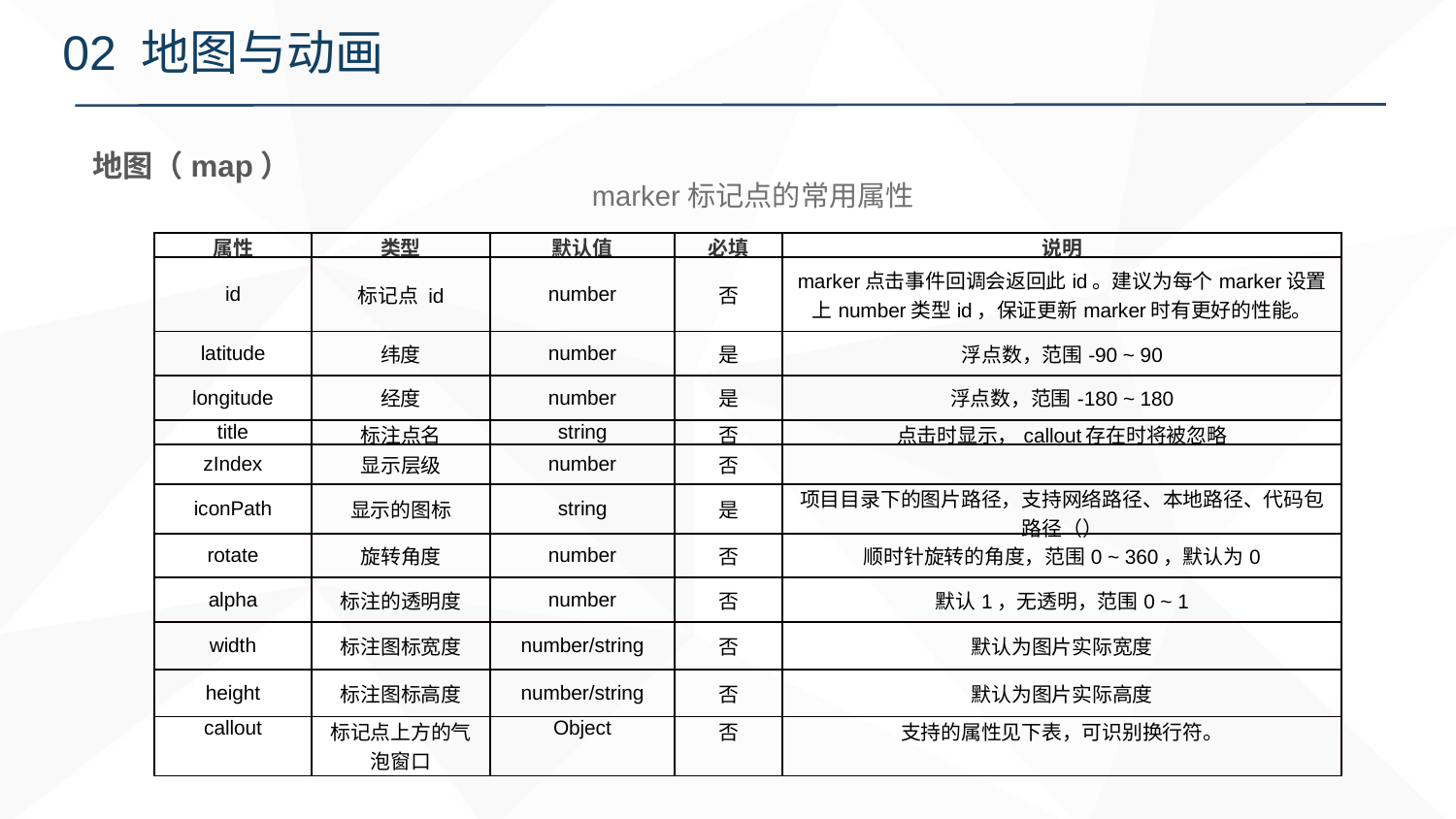

# 02 地图与动画
地图（map）
marker标记点的常用属性
| 属性 | 类型 | 默认值 | 必填 | 说明 |
| --- | --- | --- | --- | --- |
| id | 标记点 id | number | 否 | marker点击事件回调会返回此id。建议为每个marker设置上number类型id，保证更新marker时有更好的性能。 |
| latitude | 纬度 | number | 是 | 浮点数，范围-90 ~ 90 |
| longitude | 经度 | number | 是 | 浮点数，范围-180 ~ 180 |
| title | 标注点名 | string | 否 | 点击时显示，callout存在时将被忽略 |
| zIndex | 显示层级 | number | 否 |  |
| iconPath | 显示的图标 | string | 是 | 项目目录下的图片路径，支持网络路径、本地路径、代码包路径（） |
| rotate | 旋转角度 | number | 否 | 顺时针旋转的角度，范围0 ~ 360，默认为0 |
| alpha | 标注的透明度 | number | 否 | 默认1，无透明，范围0 ~ 1 |
| width | 标注图标宽度 | number/string | 否 | 默认为图片实际宽度 |
| height | 标注图标高度 | number/string | 否 | 默认为图片实际高度 |
| callout | 标记点上方的气泡窗口 | Object | 否 | 支持的属性见下表，可识别换行符。 |